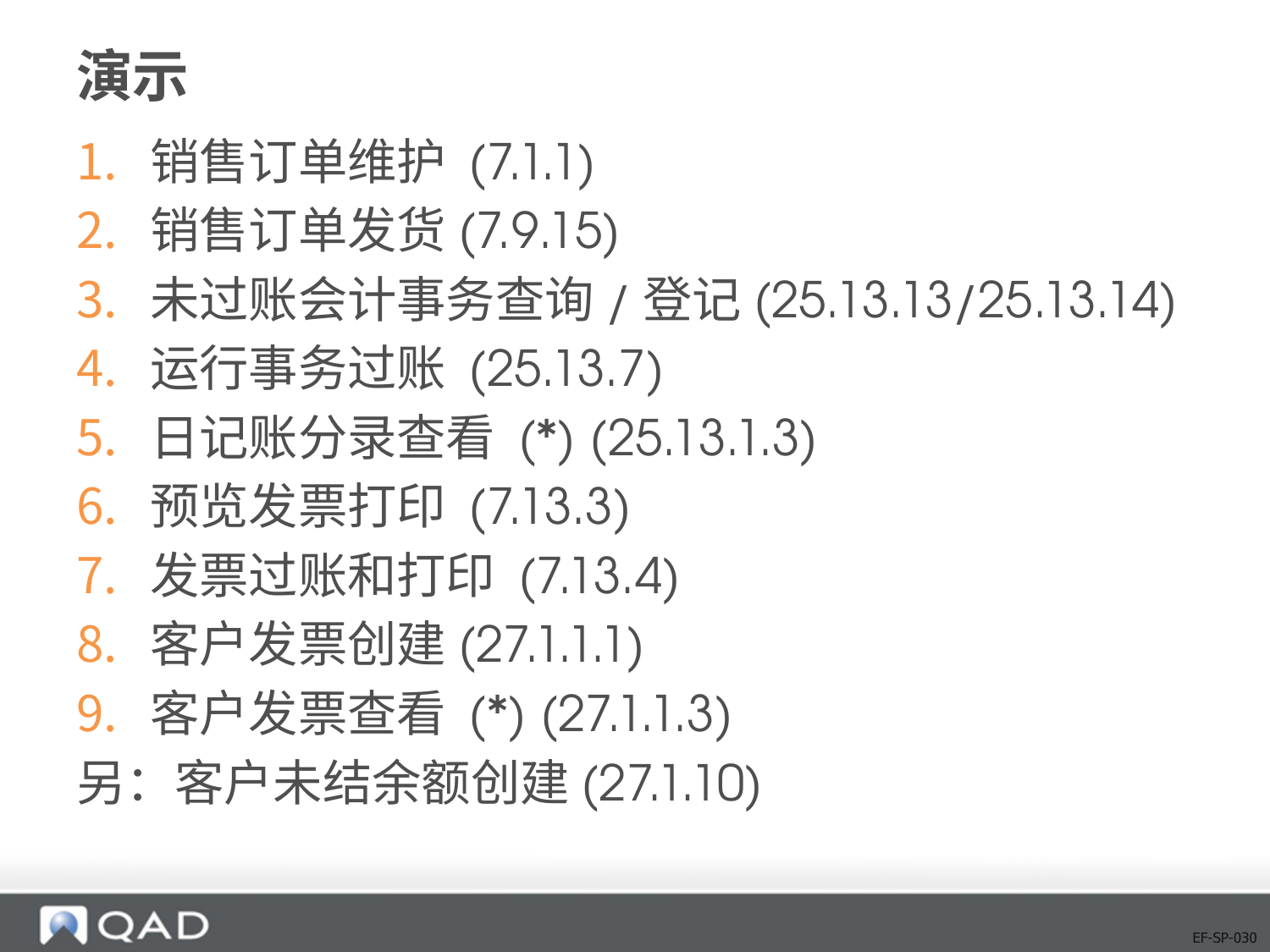

# 演示
销售订单维护 (7.1.1)
销售订单发货(7.9.15)
未过账会计事务查询/登记(25.13.13/25.13.14)
运行事务过账 (25.13.7)
日记账分录查看 (*) (25.13.1.3)
预览发票打印 (7.13.3)
发票过账和打印 (7.13.4)
客户发票创建(27.1.1.1)
客户发票查看 (*) (27.1.1.3)
另：客户未结余额创建(27.1.10)

EF-SP-030